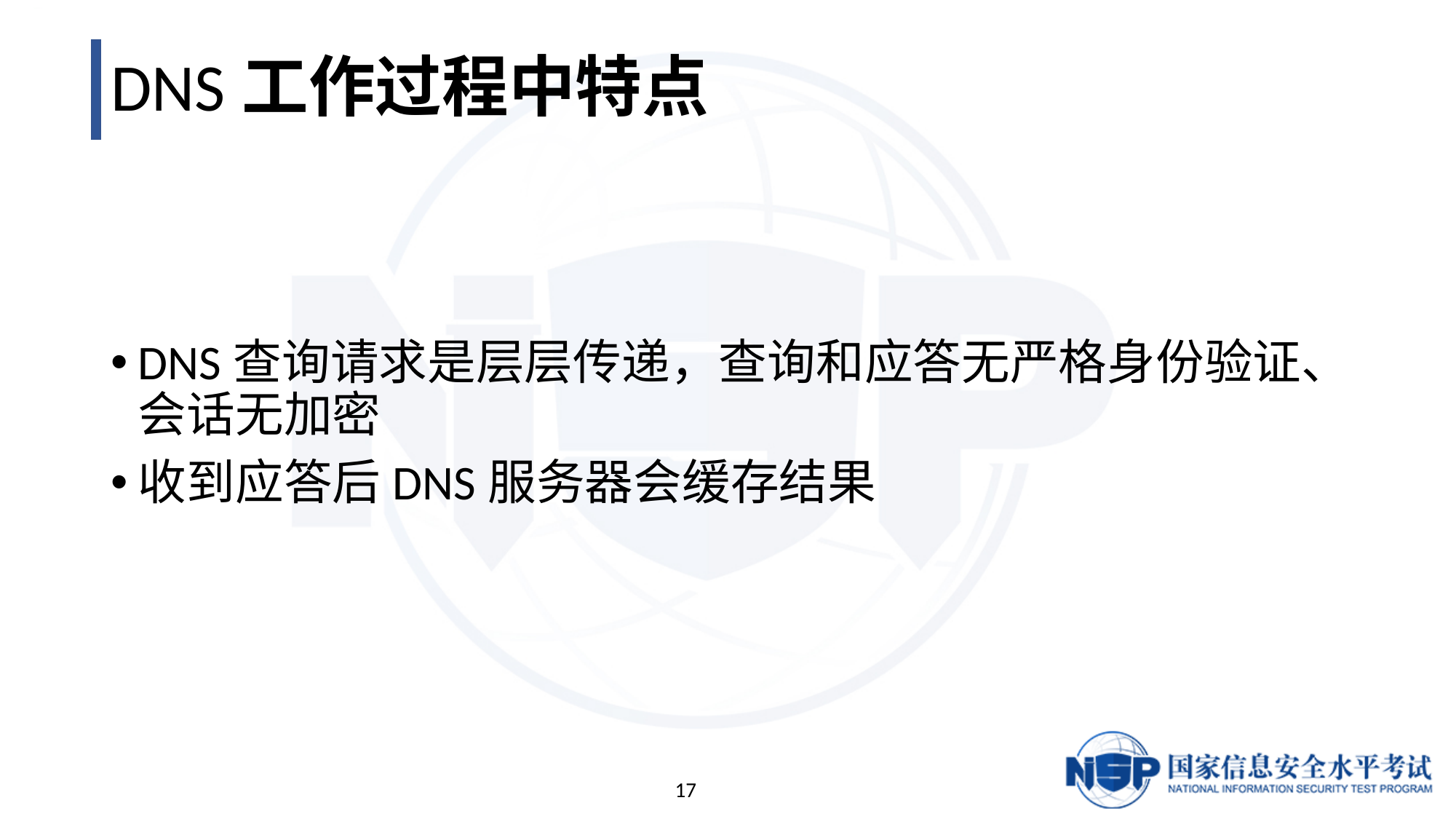

# DNS工作过程中特点
DNS查询请求是层层传递，查询和应答无严格身份验证、会话无加密
收到应答后DNS服务器会缓存结果